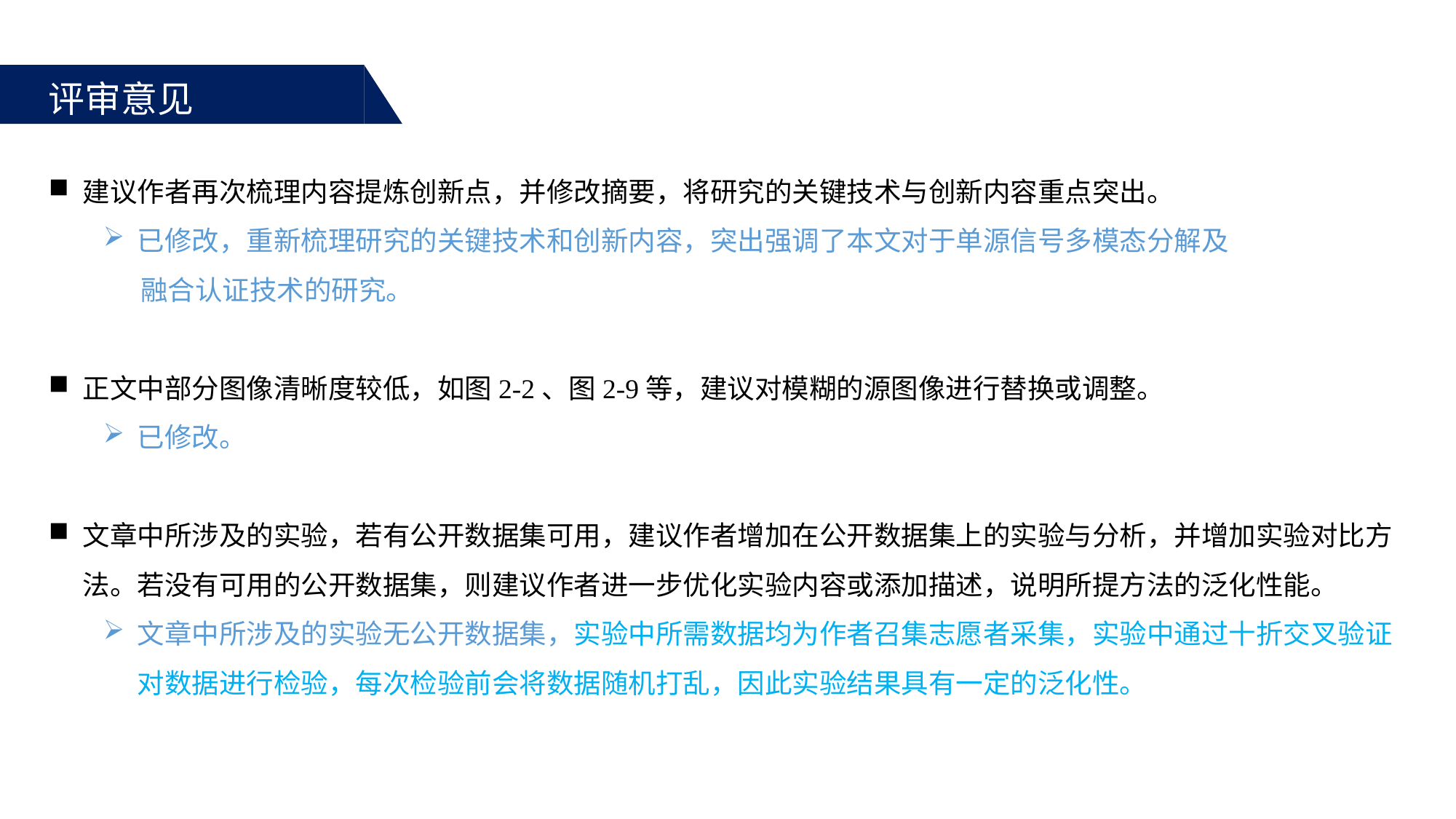

评审意见
建议作者再次梳理内容提炼创新点，并修改摘要，将研究的关键技术与创新内容重点突出。
已修改，重新梳理研究的关键技术和创新内容，突出强调了本文对于单源信号多模态分解及
     融合认证技术的研究。

正文中部分图像清晰度较低，如图2-2、图2-9等，建议对模糊的源图像进行替换或调整。
已修改。

文章中所涉及的实验，若有公开数据集可用，建议作者增加在公开数据集上的实验与分析，并增加实验对比方法。若没有可用的公开数据集，则建议作者进一步优化实验内容或添加描述，说明所提方法的泛化性能。
文章中所涉及的实验无公开数据集，实验中所需数据均为作者召集志愿者采集，实验中通过十折交叉验证对数据进行检验，每次检验前会将数据随机打乱，因此实验结果具有一定的泛化性。